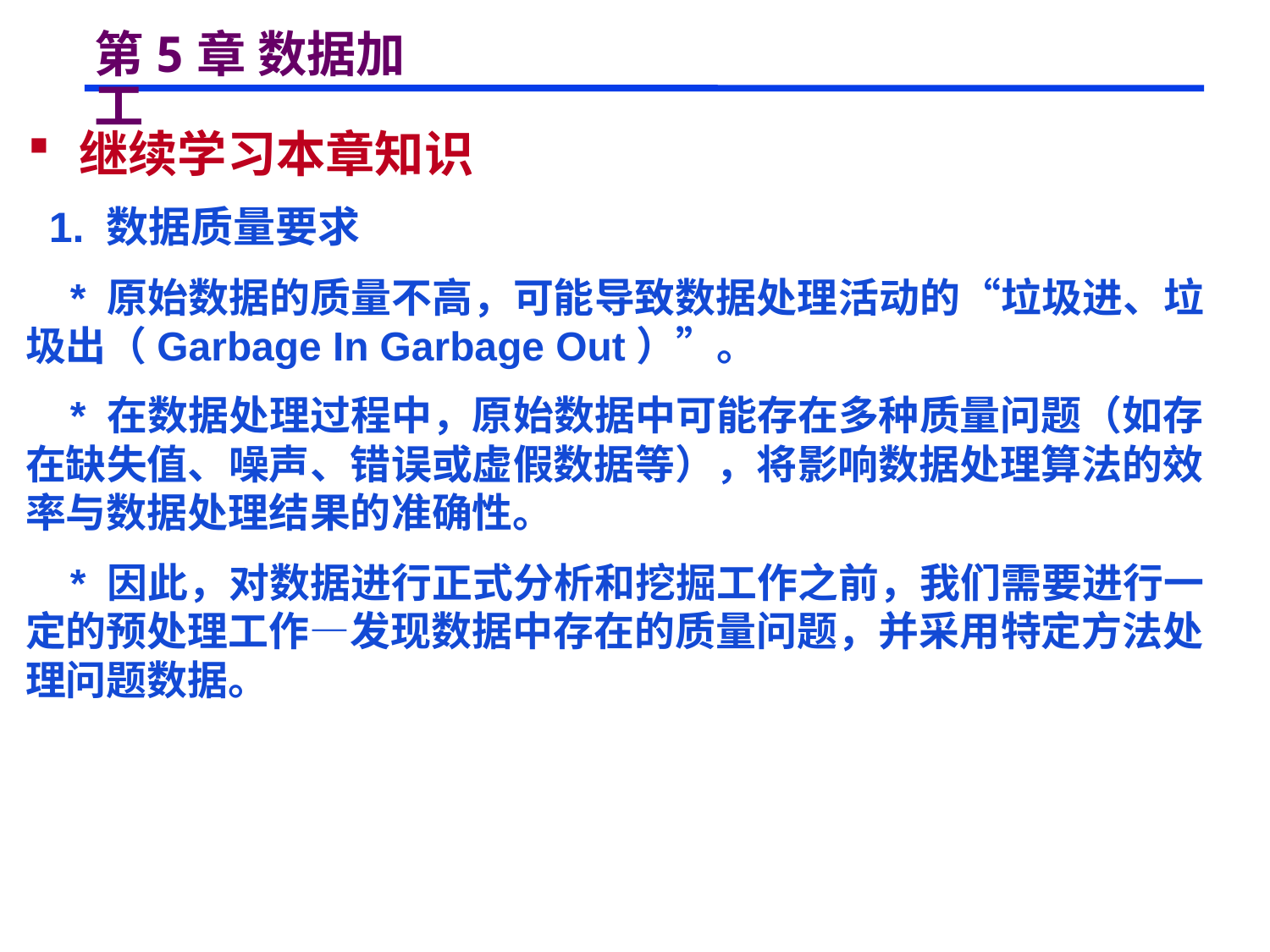

# 第5章 数据加工
 继续学习本章知识
  1. 数据质量要求
    * 原始数据的质量不高，可能导致数据处理活动的“垃圾进、垃圾出（Garbage In Garbage Out）”。
    * 在数据处理过程中，原始数据中可能存在多种质量问题（如存在缺失值、噪声、错误或虚假数据等），将影响数据处理算法的效率与数据处理结果的准确性。
    * 因此，对数据进行正式分析和挖掘工作之前，我们需要进行一定的预处理工作—发现数据中存在的质量问题，并采用特定方法处理问题数据。